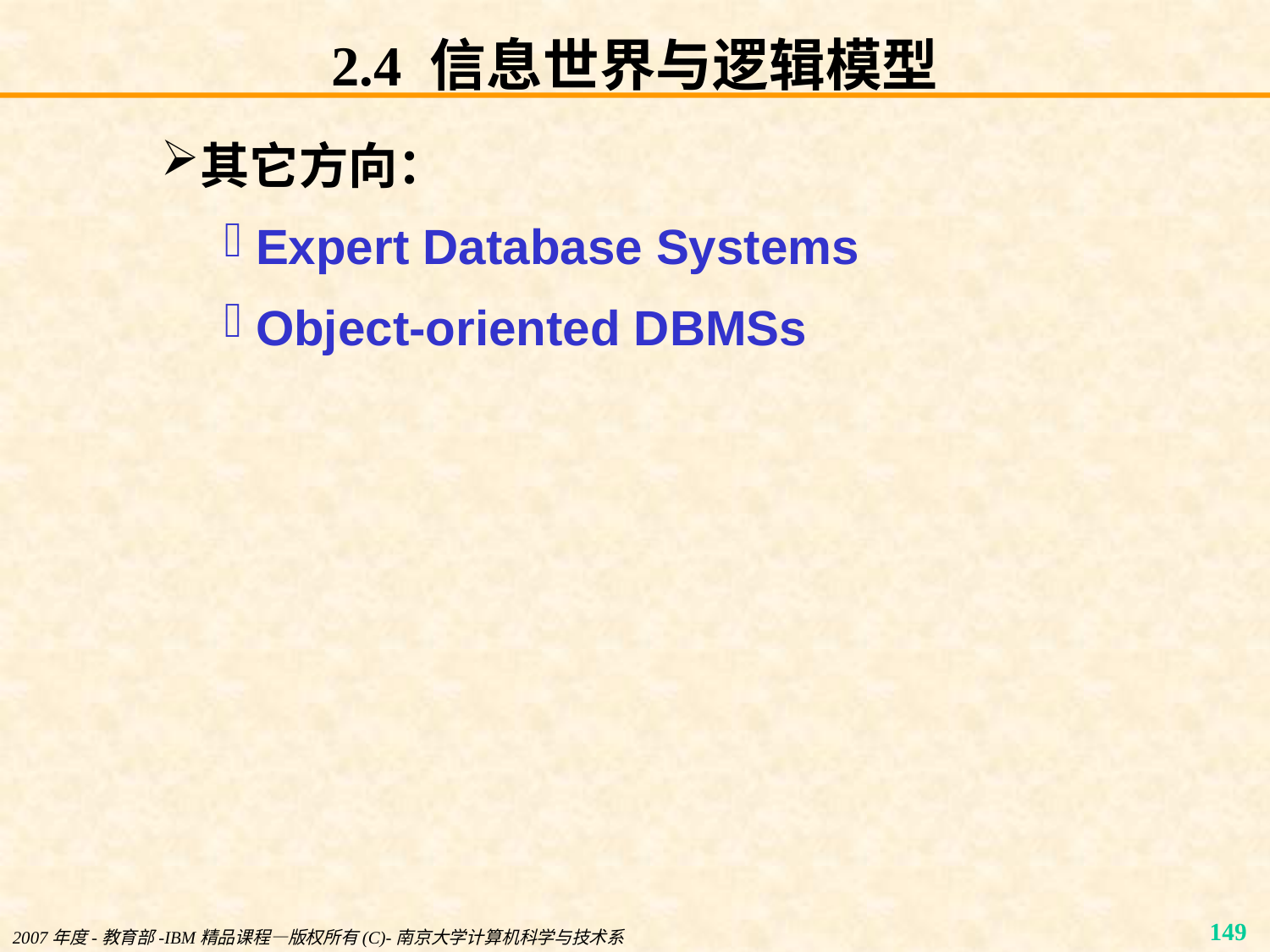

# 2.4 信息世界与逻辑模型
其它方向：
Expert Database Systems
Object-oriented DBMSs
149
2007年度-教育部-IBM精品课程—版权所有(C)-南京大学计算机科学与技术系